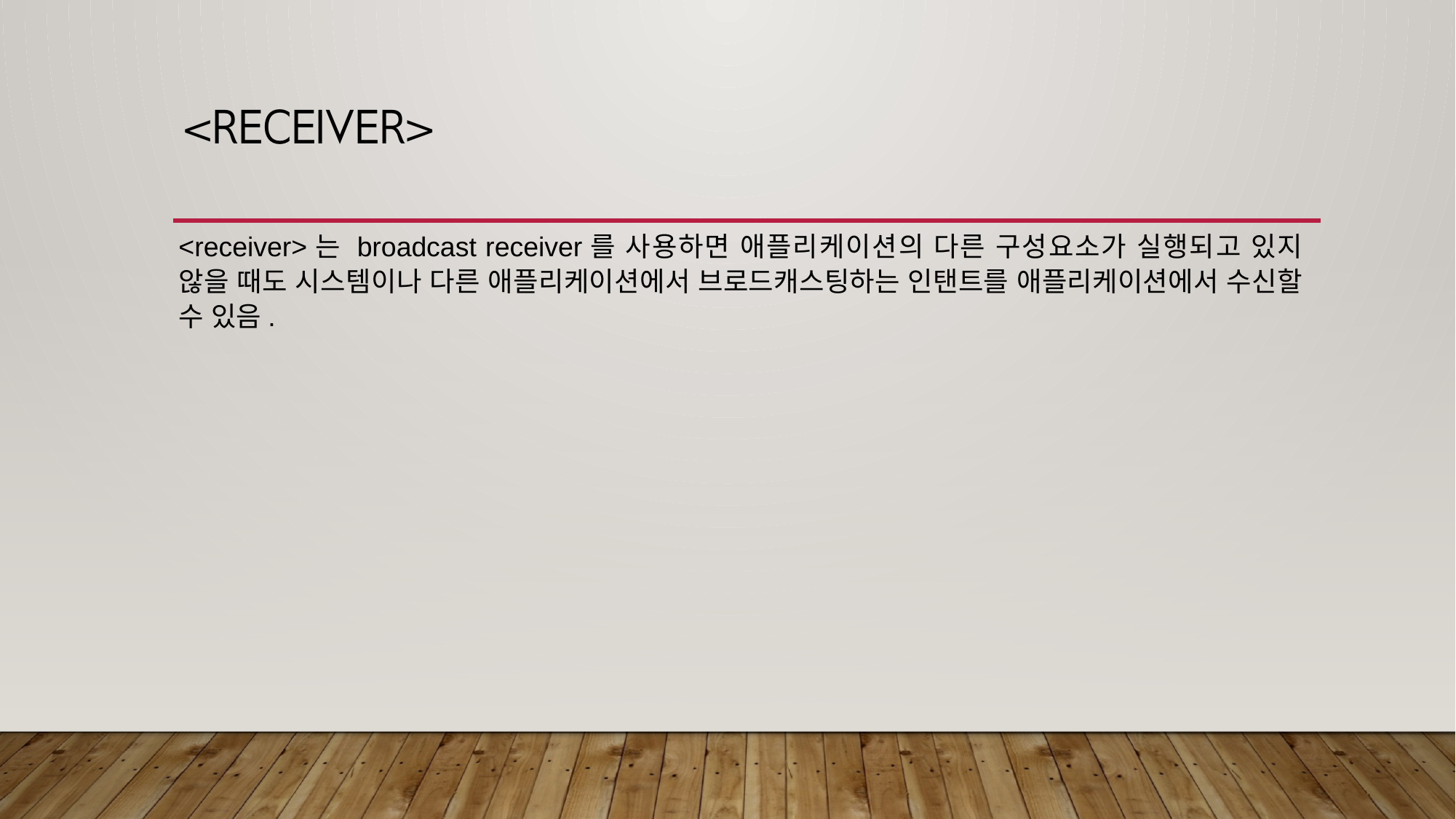

# <Receiver>
<receiver>는 broadcast receiver를 사용하면 애플리케이션의 다른 구성요소가 실행되고 있지 않을 때도 시스템이나 다른 애플리케이션에서 브로드캐스팅하는 인탠트를 애플리케이션에서 수신할 수 있음.